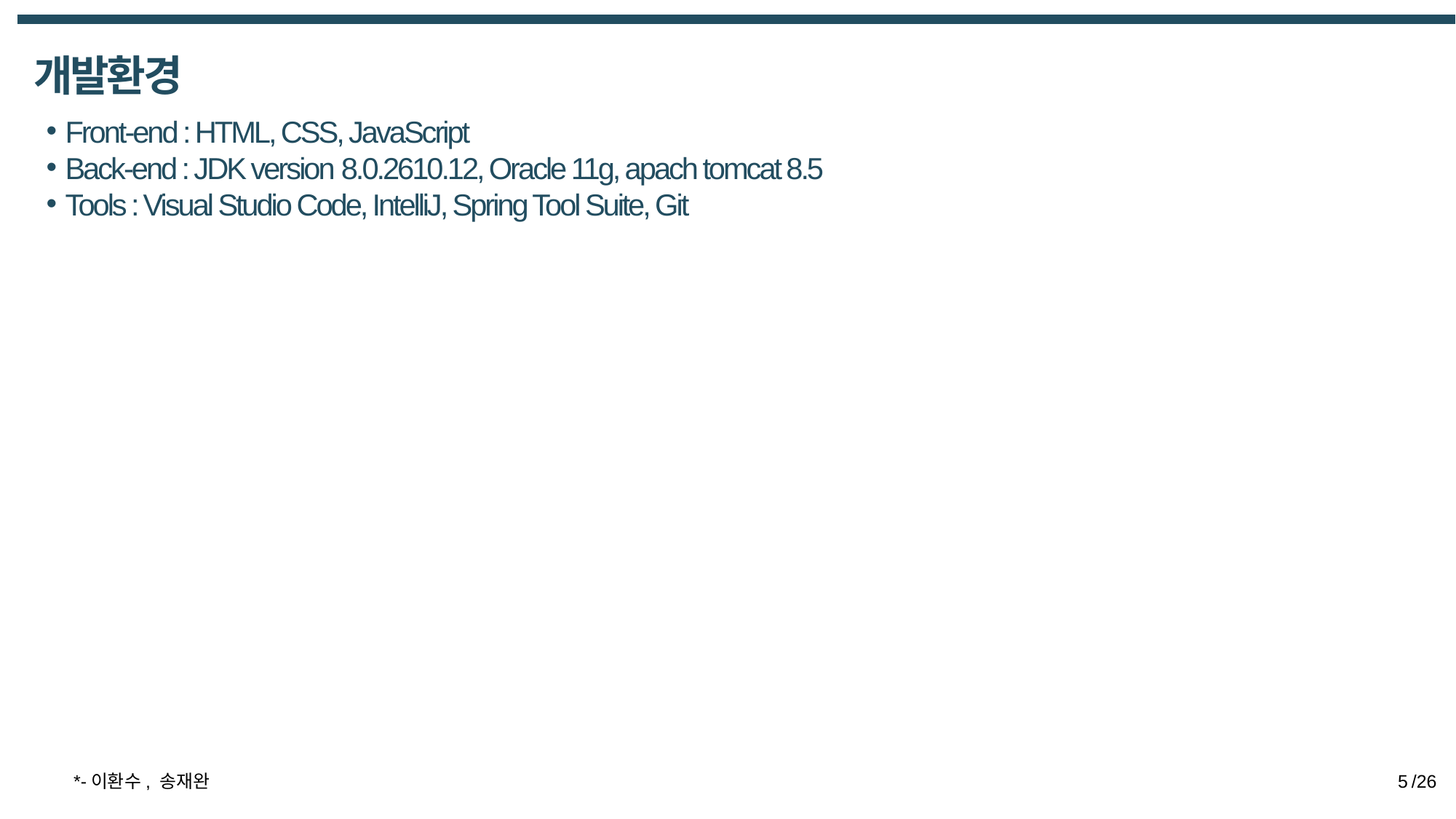

개발환경
 Front-end : HTML, CSS, JavaScript
 Back-end : JDK version 8.0.2610.12, Oracle 11g, apach tomcat 8.5
 Tools : Visual Studio Code, IntelliJ, Spring Tool Suite, Git
*-이환수, 송재완
5